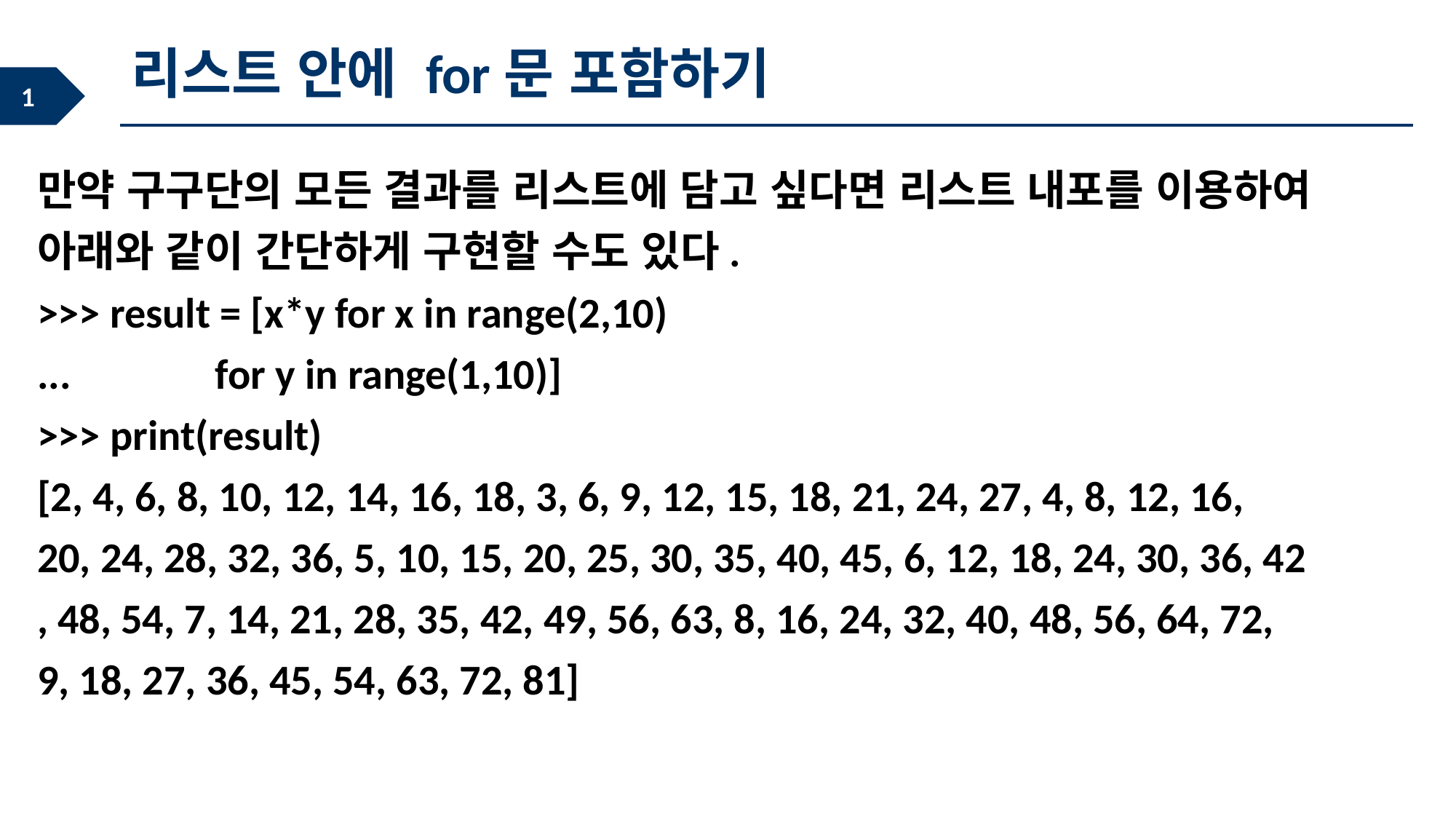

리스트 안에 for문 포함하기
만약 구구단의 모든 결과를 리스트에 담고 싶다면 리스트 내포를 이용하여 아래와 같이 간단하게 구현할 수도 있다.
>>> result = [x*y for x in range(2,10)
...               for y in range(1,10)]
>>> print(result)
[2, 4, 6, 8, 10, 12, 14, 16, 18, 3, 6, 9, 12, 15, 18, 21, 24, 27, 4, 8, 12, 16,
20, 24, 28, 32, 36, 5, 10, 15, 20, 25, 30, 35, 40, 45, 6, 12, 18, 24, 30, 36, 42
, 48, 54, 7, 14, 21, 28, 35, 42, 49, 56, 63, 8, 16, 24, 32, 40, 48, 56, 64, 72,
9, 18, 27, 36, 45, 54, 63, 72, 81]